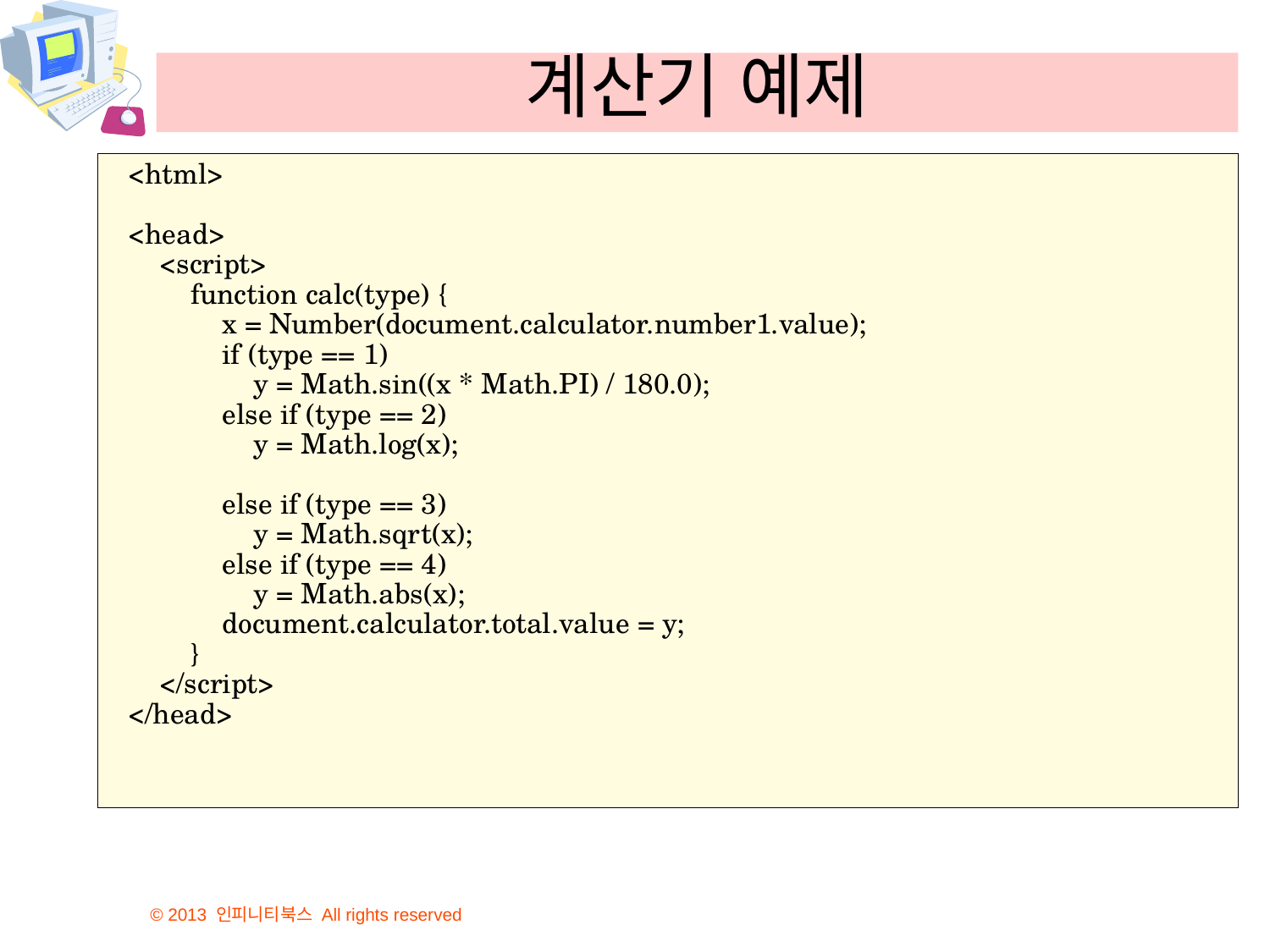

# 계산기 예제
<html>

<head>
    <script>
        function calc(type) {
            x = Number(document.calculator.number1.value);
            if (type == 1)
                y = Math.sin((x * Math.PI) / 180.0);
            else if (type == 2)
                y = Math.log(x);

            else if (type == 3)
                y = Math.sqrt(x);
            else if (type == 4)
                y = Math.abs(x);
            document.calculator.total.value = y;
        }
    </script>
</head>